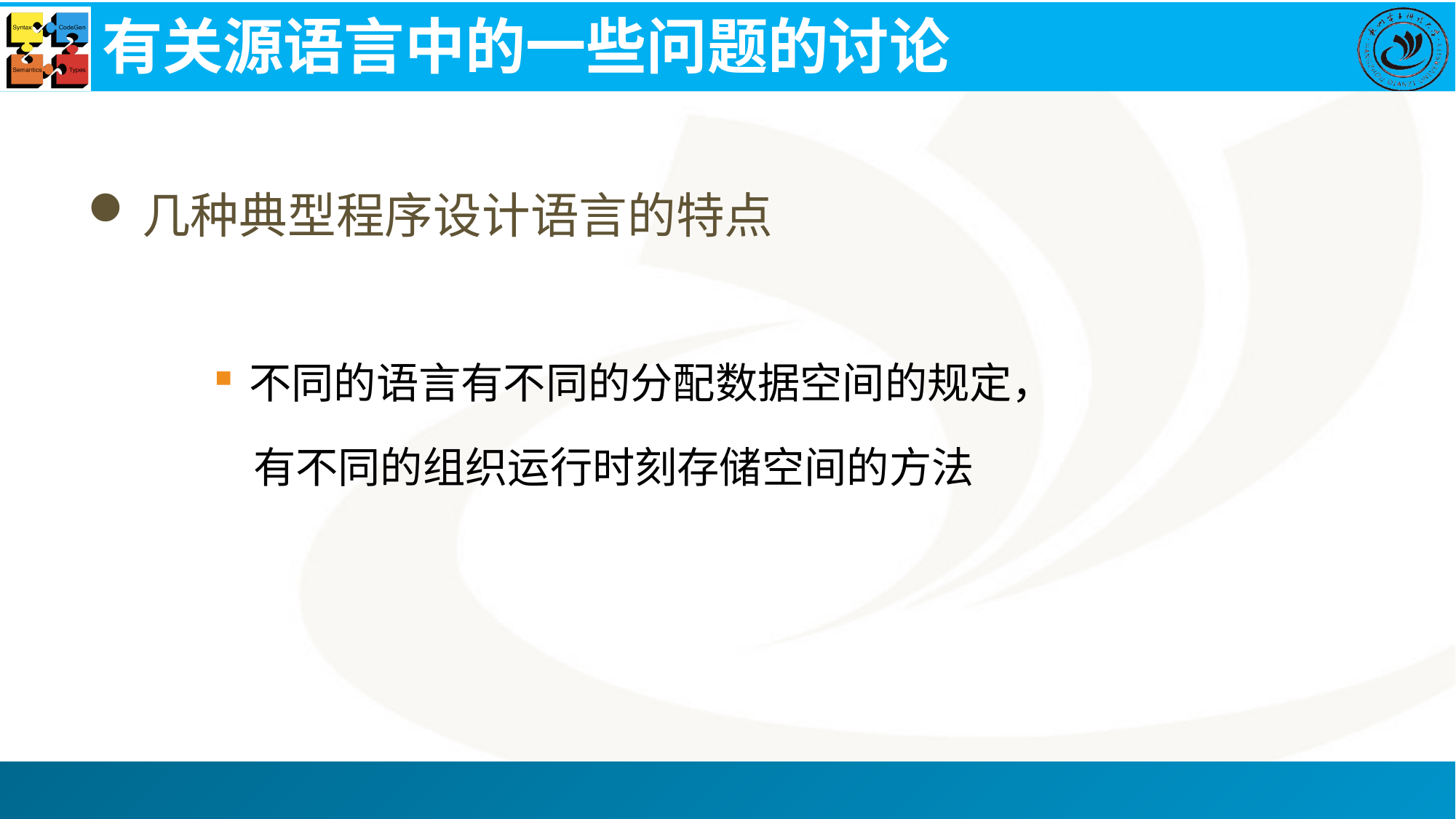

# 有关源语言中的一些问题的讨论
几种典型程序设计语言的特点
不同的语言有不同的分配数据空间的规定，
   有不同的组织运行时刻存储空间的方法
15